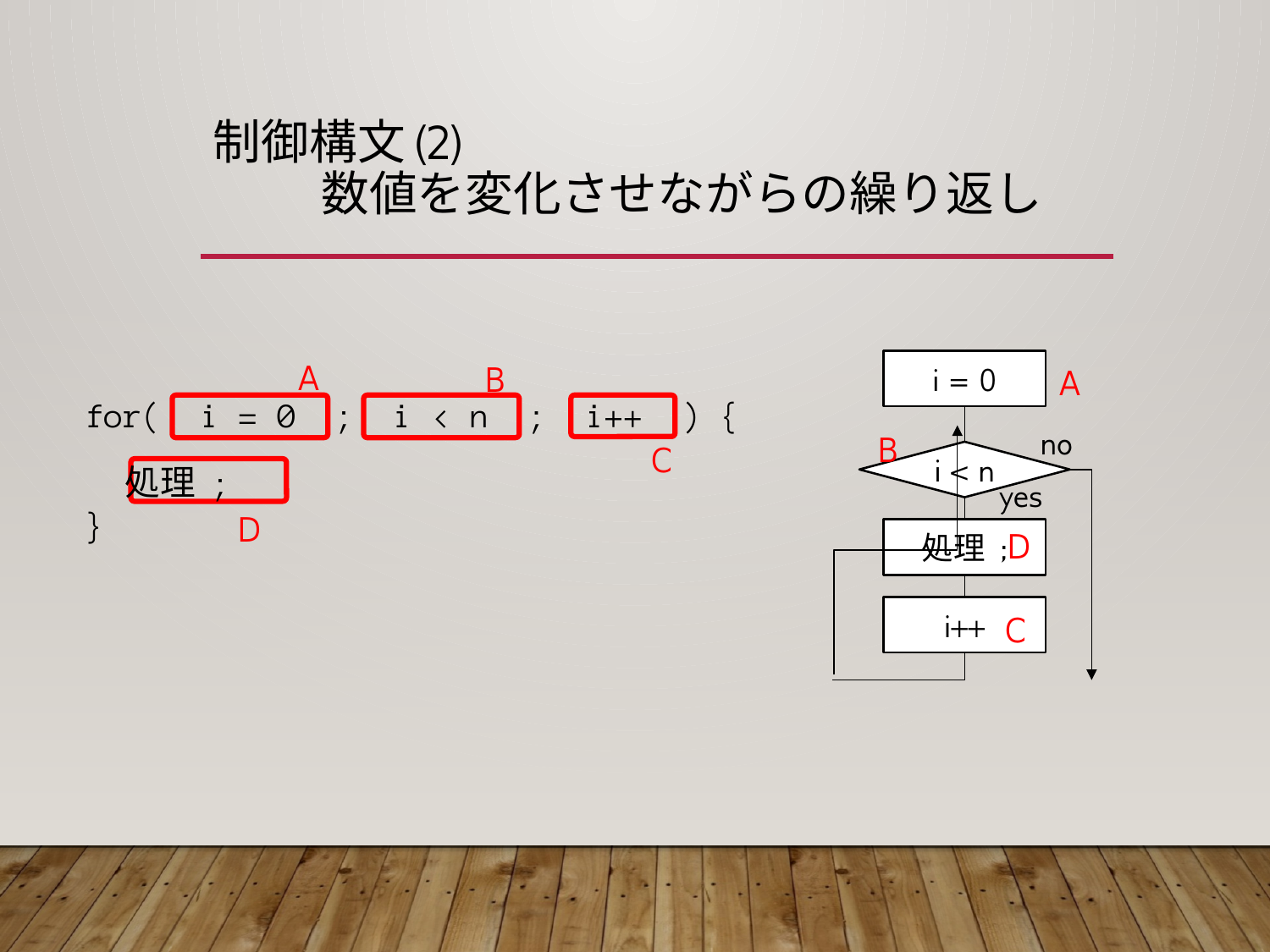

# 制御構文(2) 数値を変化させながらの繰り返し
A
B
for(  i = 0  ;  i < n  ;  i++  ) {
    処理 ;
}

C

D
i = 0
A
no
B
i < n
yes
D
処理 ;
i++
C